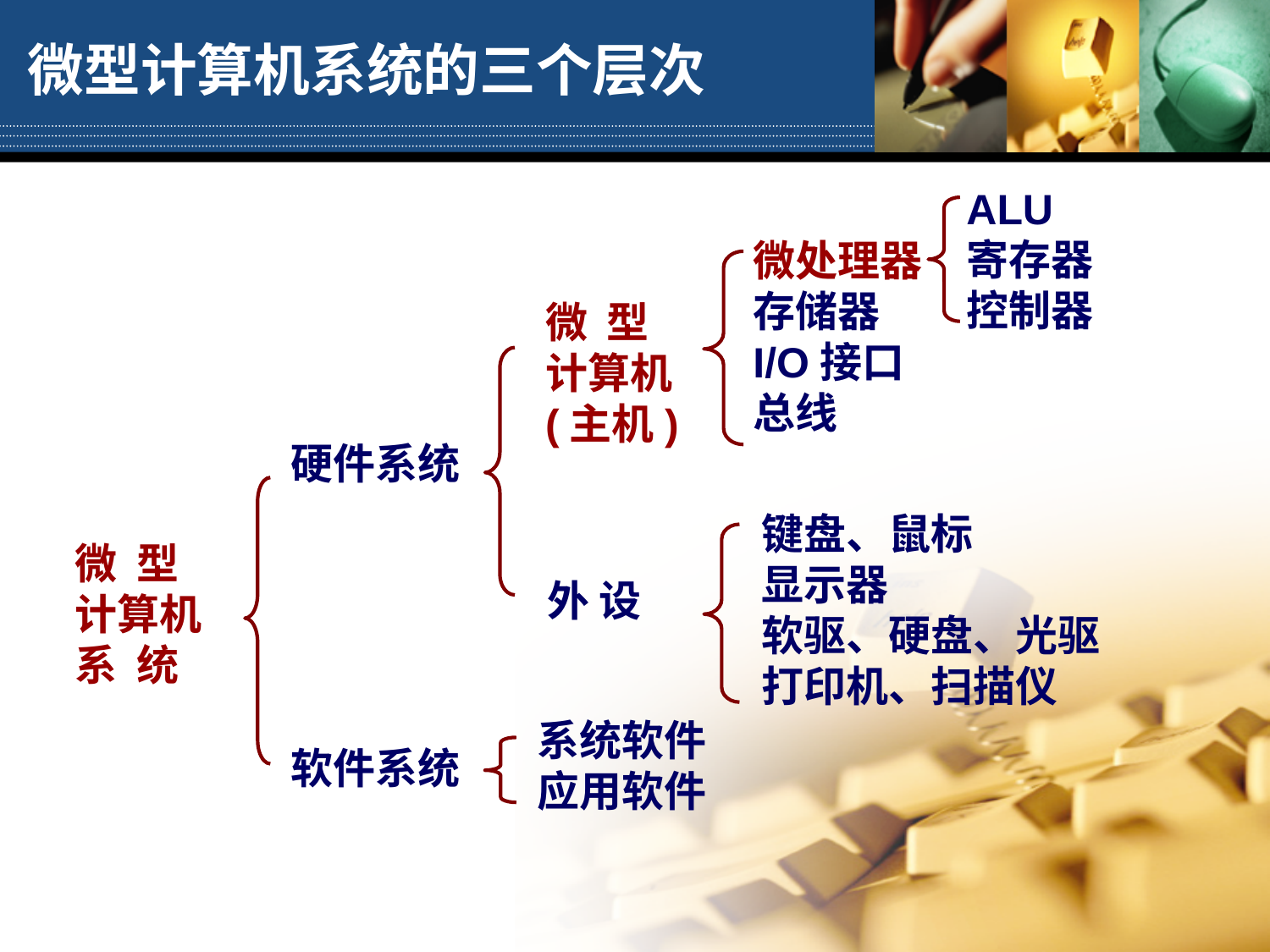

# 微型计算机系统的三个层次
ALU
寄存器
控制器

微处理器
存储器
I/O接口
总线

微  型
计算机
(主机)

硬件系统

软件系统

键盘、鼠标
显示器
软驱、硬盘、光驱
打印机、扫描仪

微  型
计算机
系  统
外 设

系统软件
应用软件